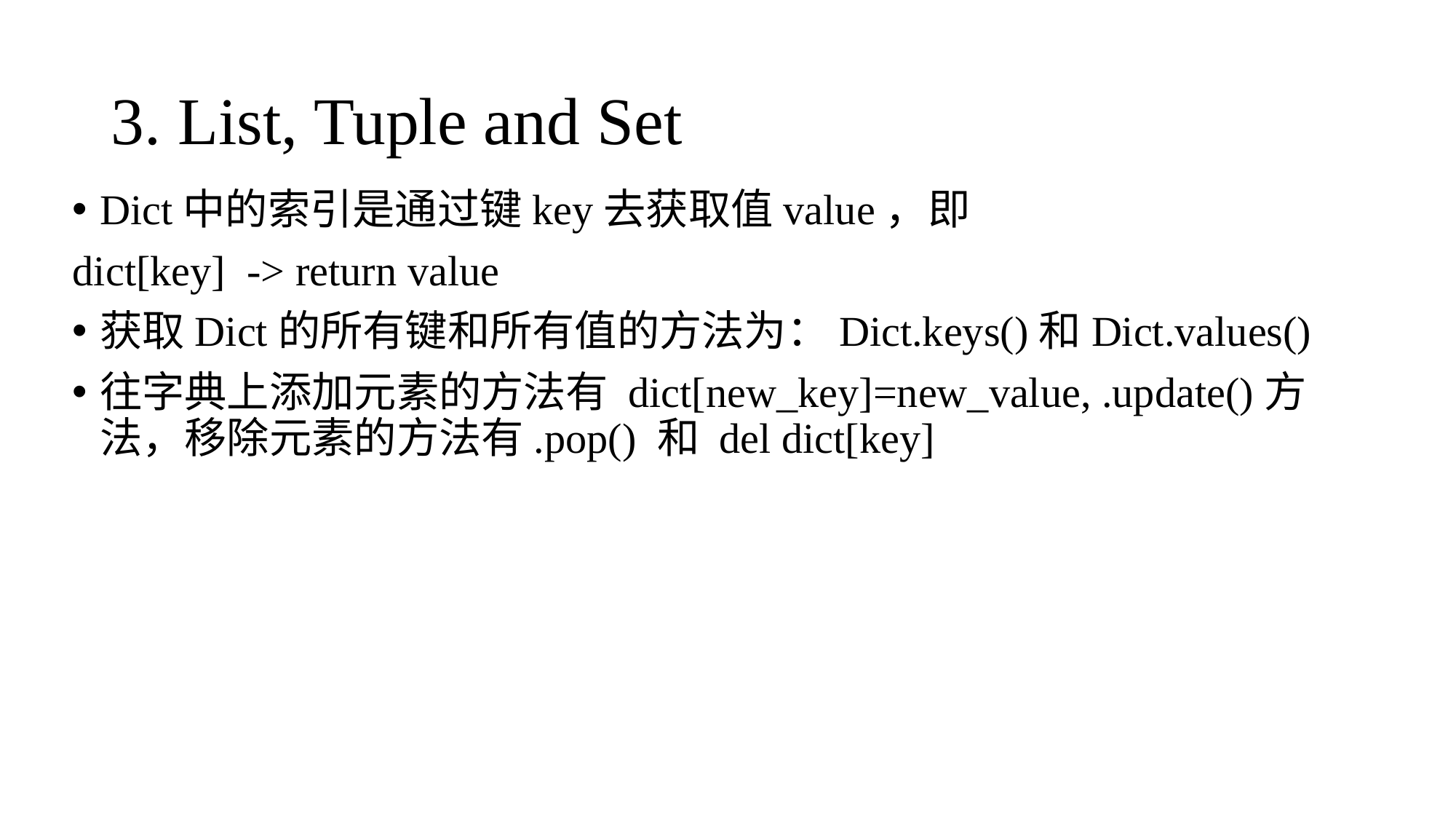

# 3. List, Tuple and Set
Dict中的索引是通过键key去获取值value，即
dict[key]  -> return value
获取Dict的所有键和所有值的方法为：Dict.keys()和Dict.values()
往字典上添加元素的方法有 dict[new_key]=new_value, .update()方法，移除元素的方法有.pop() 和 del dict[key]